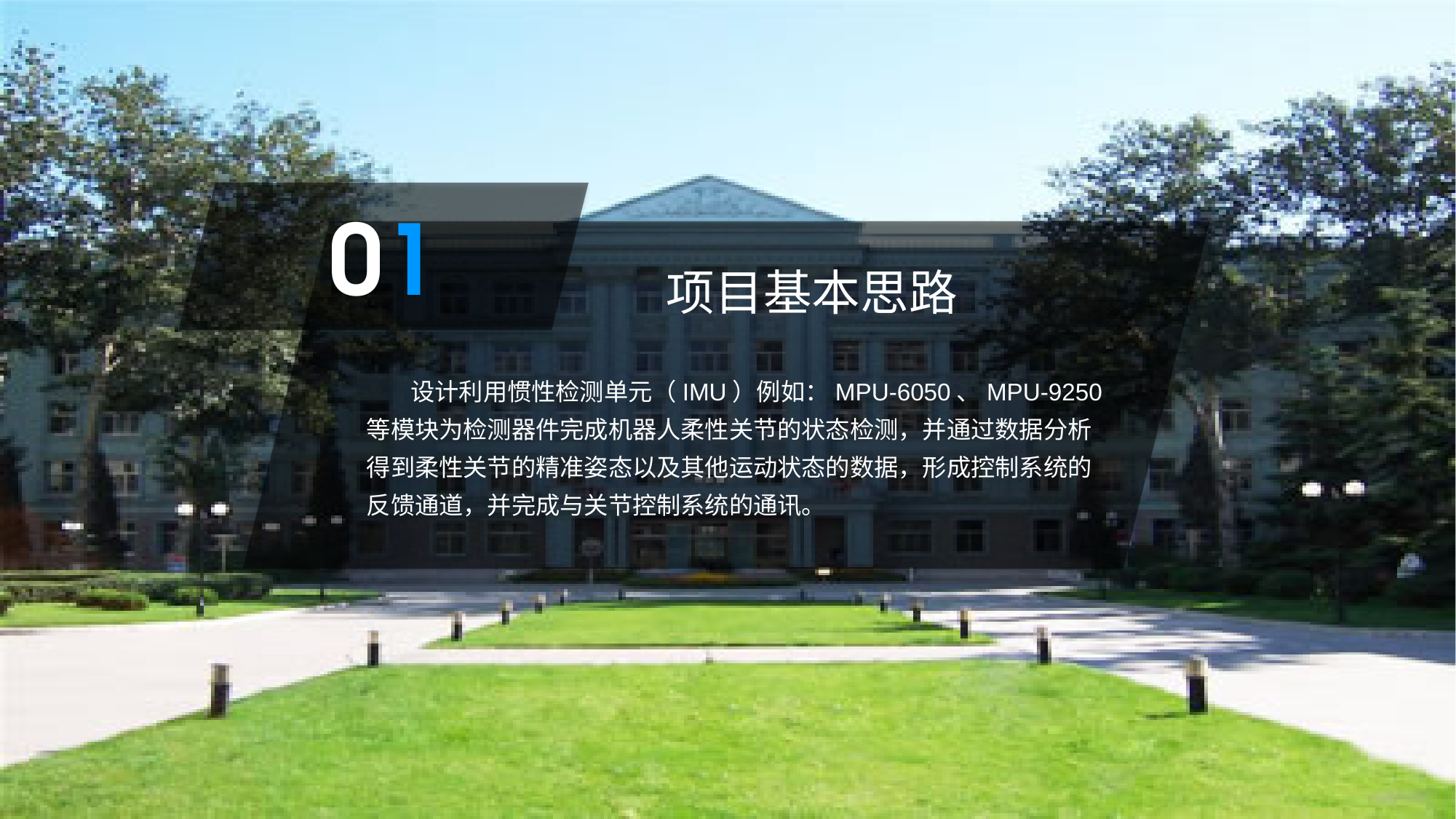

01

项目基本思路
       设计利用惯性检测单元（IMU）例如：MPU-6050、MPU-9250等模块为检测器件完成机器人柔性关节的状态检测，并通过数据分析得到柔性关节的精准姿态以及其他运动状态的数据，形成控制系统的反馈通道，并完成与关节控制系统的通讯。